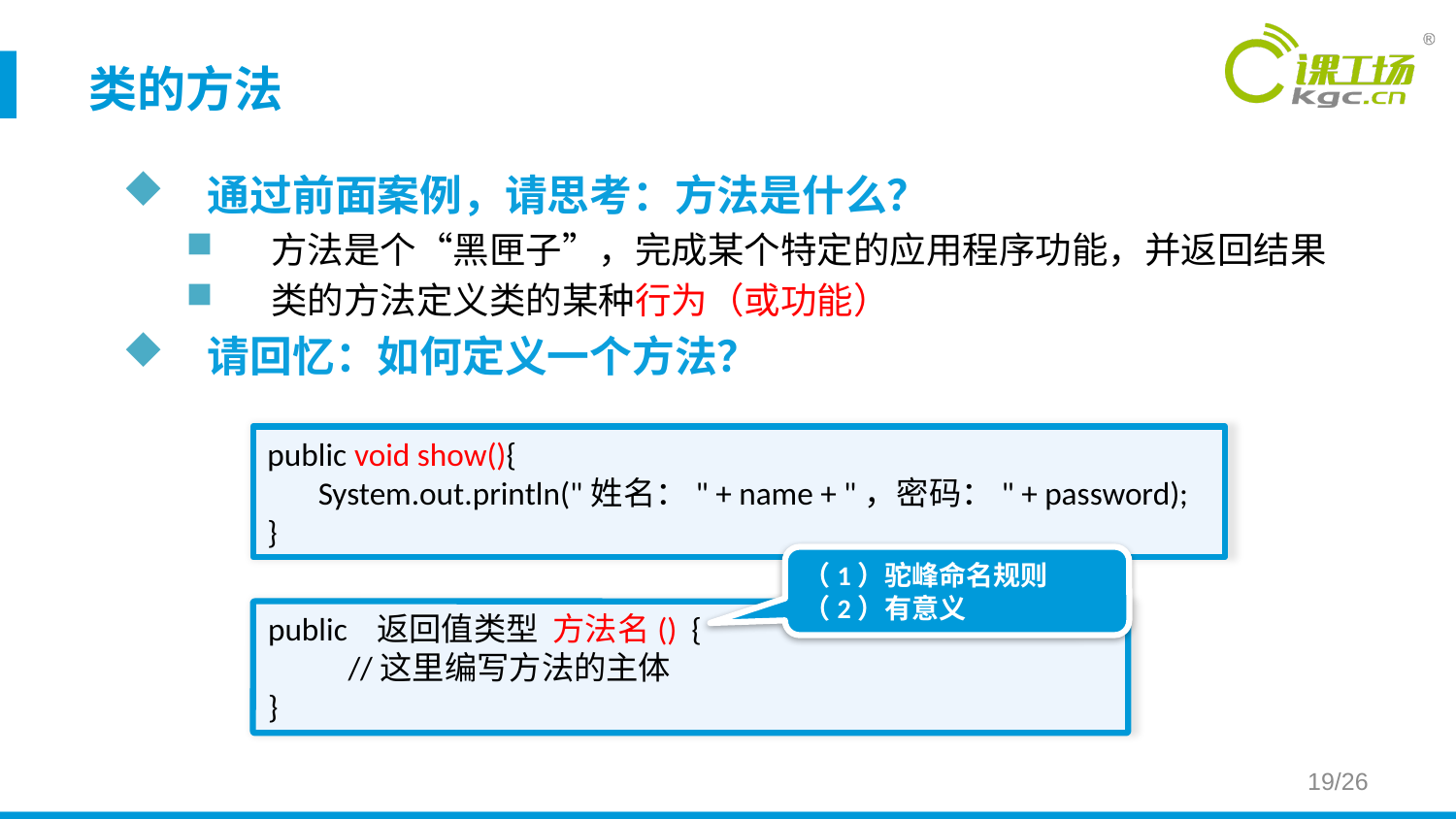

类的方法
通过前面案例，请思考：方法是什么？
方法是个“黑匣子”，完成某个特定的应用程序功能，并返回结果
类的方法定义类的某种行为（或功能）
请回忆：如何定义一个方法？

public void show(){
       System.out.println("姓名：" + name + "，密码：" + password);
}
（1）驼峰命名规则
（2）有意义
public   返回值类型  方法名()  {
           //这里编写方法的主体
}
19/26